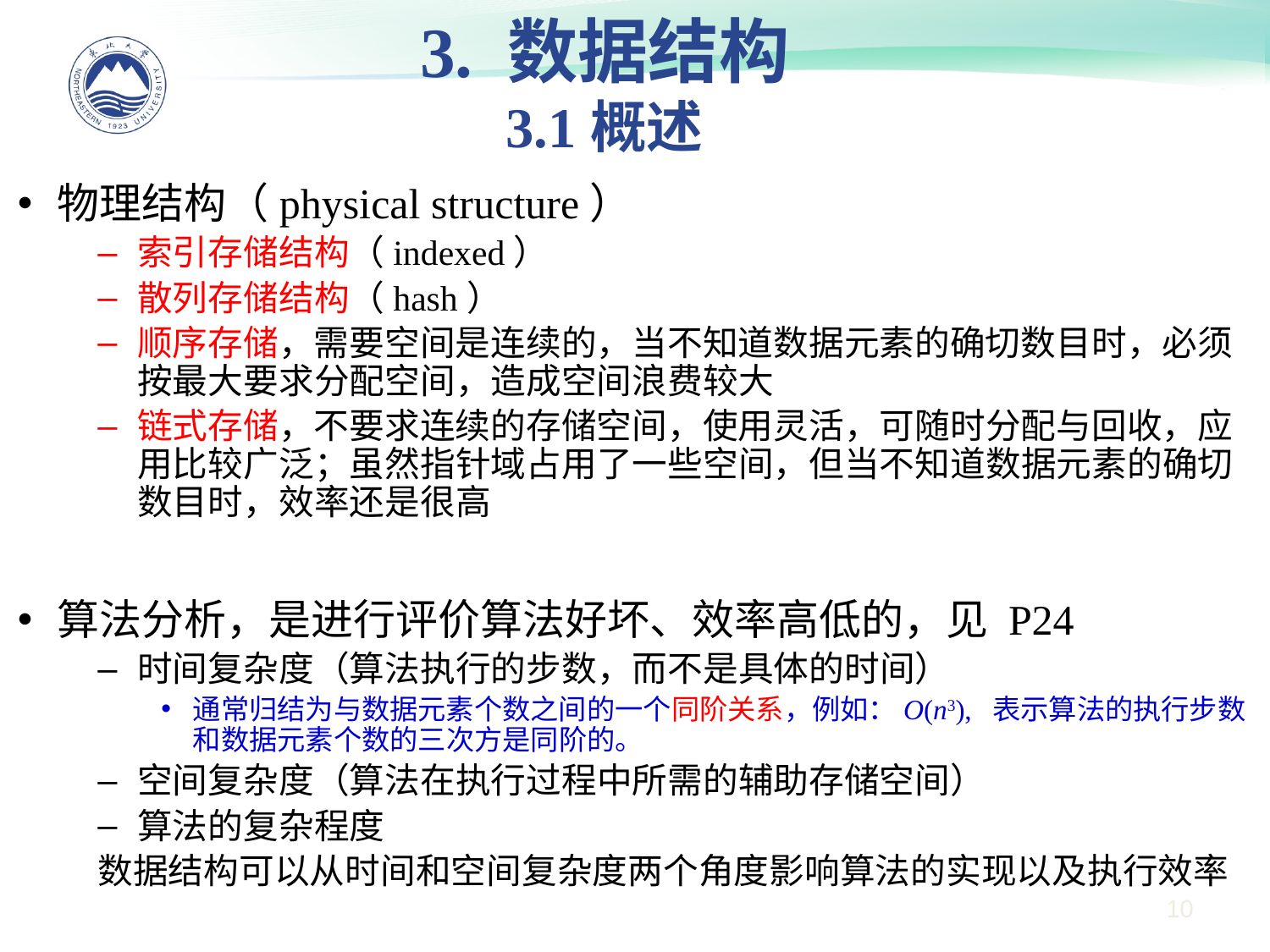

3. 数据结构
3.1概述
物理结构（physical structure）
索引存储结构（indexed）
散列存储结构（hash）
顺序存储，需要空间是连续的，当不知道数据元素的确切数目时，必须按最大要求分配空间，造成空间浪费较大
链式存储，不要求连续的存储空间，使用灵活，可随时分配与回收，应用比较广泛；虽然指针域占用了一些空间，但当不知道数据元素的确切数目时，效率还是很高

算法分析，是进行评价算法好坏、效率高低的，见 P24
时间复杂度（算法执行的步数，而不是具体的时间）
通常归结为与数据元素个数之间的一个同阶关系，例如：O(n3),  表示算法的执行步数和数据元素个数的三次方是同阶的。
空间复杂度（算法在执行过程中所需的辅助存储空间）
算法的复杂程度
数据结构可以从时间和空间复杂度两个角度影响算法的实现以及执行效率
10